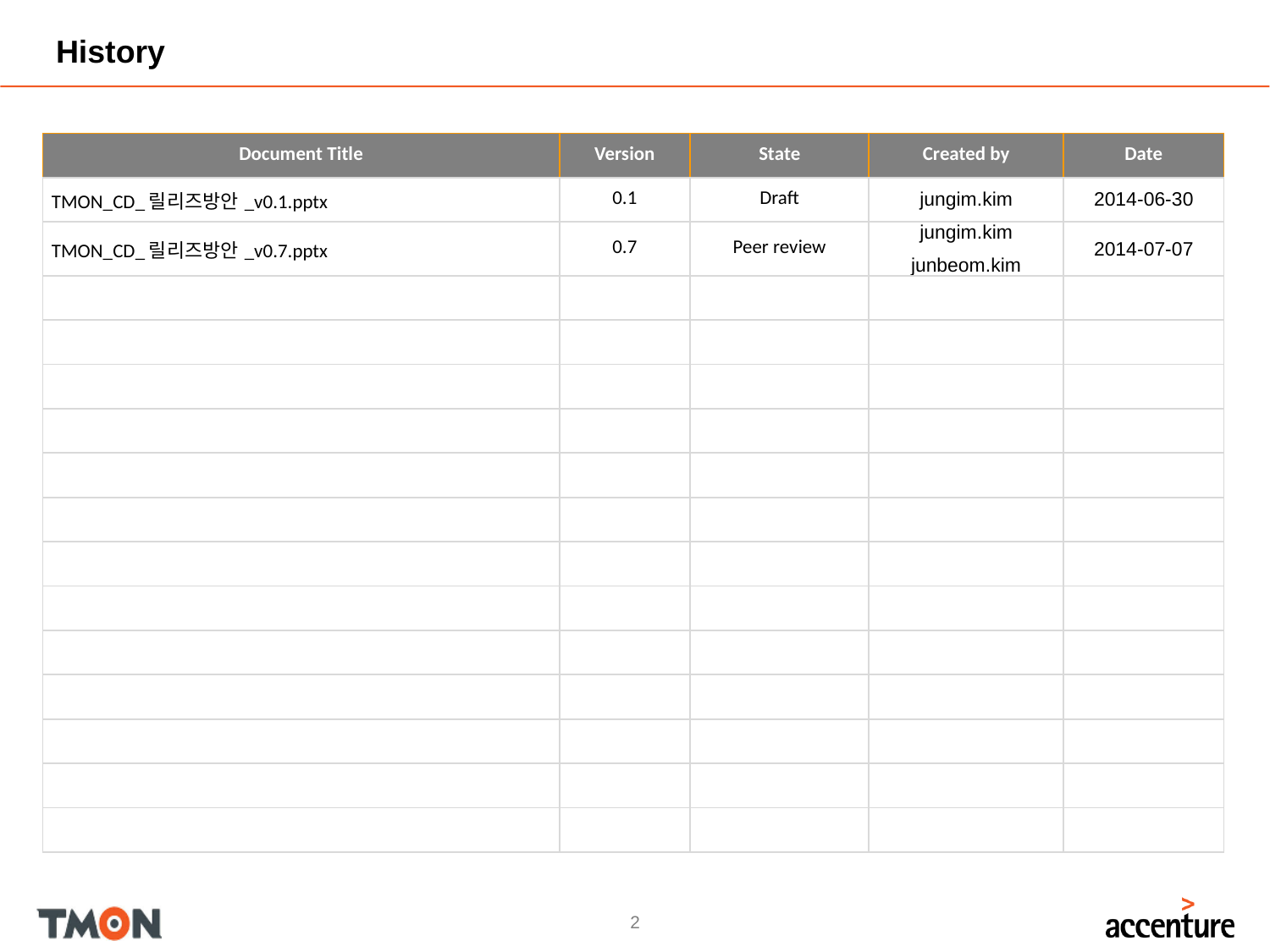

# History
| Document Title | Version | State | Created by | Date |
| --- | --- | --- | --- | --- |
| TMON\_CD\_릴리즈방안\_v0.1.pptx | 0.1 | Draft | jungim.kim | 2014-06-30 |
| TMON\_CD\_릴리즈방안\_v0.7.pptx | 0.7 | Peer review | jungim.kim junbeom.kim | 2014-07-07 |
|  |  |  |  |  |
|  |  |  |  |  |
|  |  |  |  |  |
|  |  |  |  |  |
|  |  |  |  |  |
|  |  |  |  |  |
|  |  |  |  |  |
|  |  |  |  |  |
|  |  |  |  |  |
|  |  |  |  |  |
|  |  |  |  |  |
|  |  |  |  |  |
|  |  |  |  |  |
2